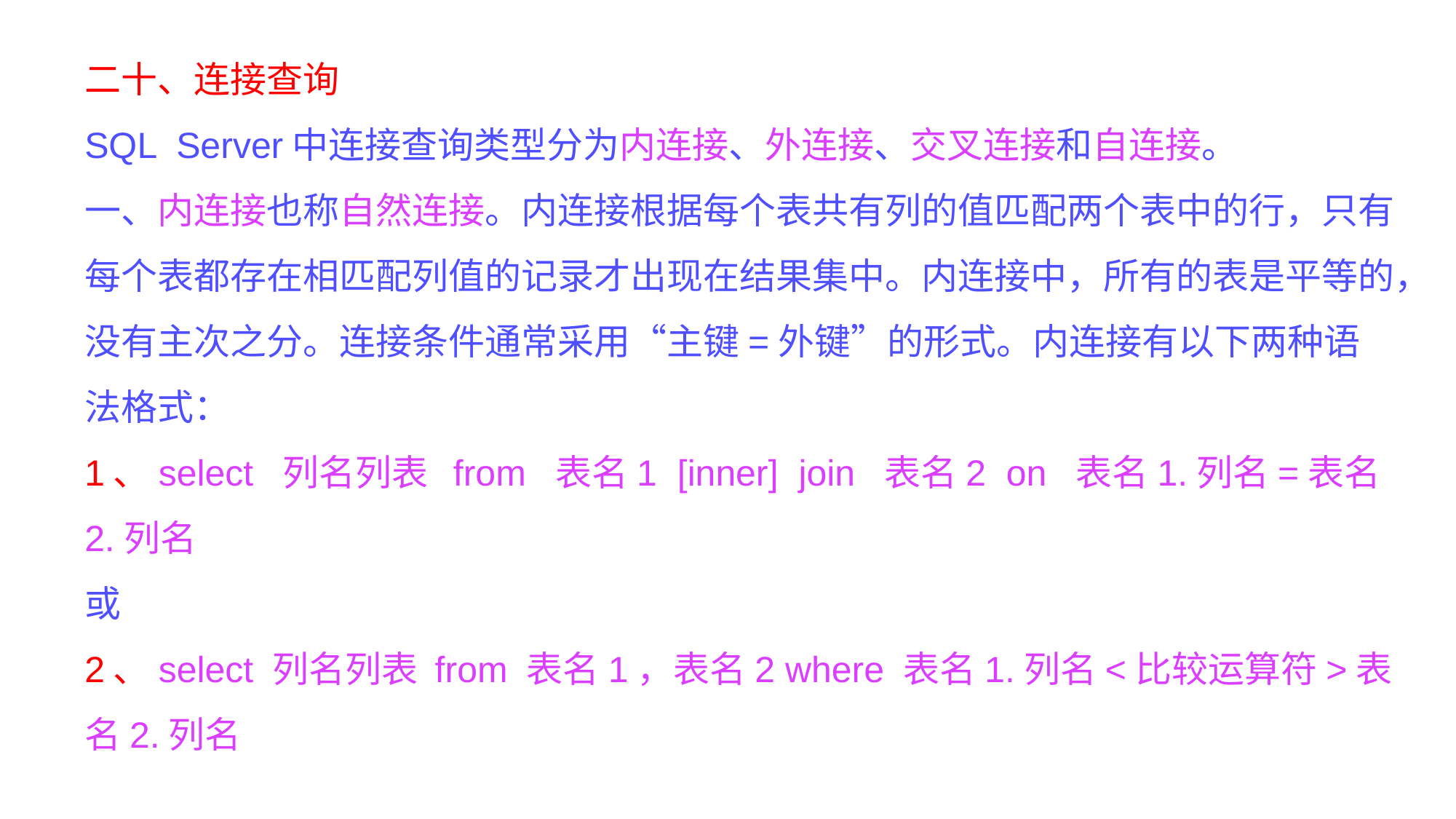

二十、连接查询
SQL  Server中连接查询类型分为内连接、外连接、交叉连接和自连接。
一、内连接也称自然连接。内连接根据每个表共有列的值匹配两个表中的行，只有每个表都存在相匹配列值的记录才出现在结果集中。内连接中，所有的表是平等的，没有主次之分。连接条件通常采用“主键=外键”的形式。内连接有以下两种语法格式：
1、select  列名列表  from  表名1  [inner]  join  表名2  on  表名1.列名=表名2.列名
或
2、select 列名列表 from 表名1，表名2 where 表名1.列名<比较运算符>表名2.列名